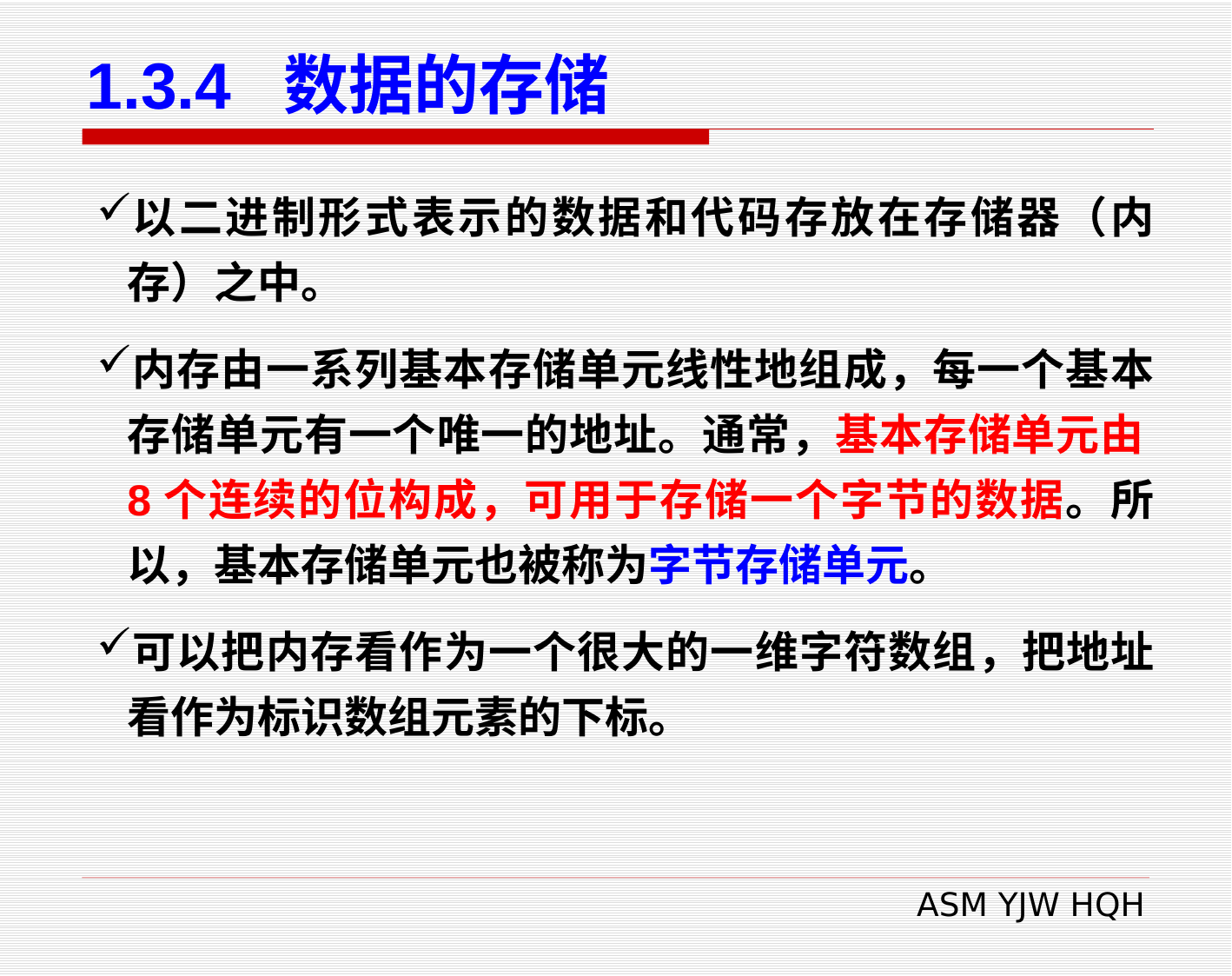

# 1.3.4  数据的存储
以二进制形式表示的数据和代码存放在存储器（内存）之中。
内存由一系列基本存储单元线性地组成，每一个基本存储单元有一个唯一的地址。通常，基本存储单元由8个连续的位构成，可用于存储一个字节的数据。所以，基本存储单元也被称为字节存储单元。
可以把内存看作为一个很大的一维字符数组，把地址看作为标识数组元素的下标。